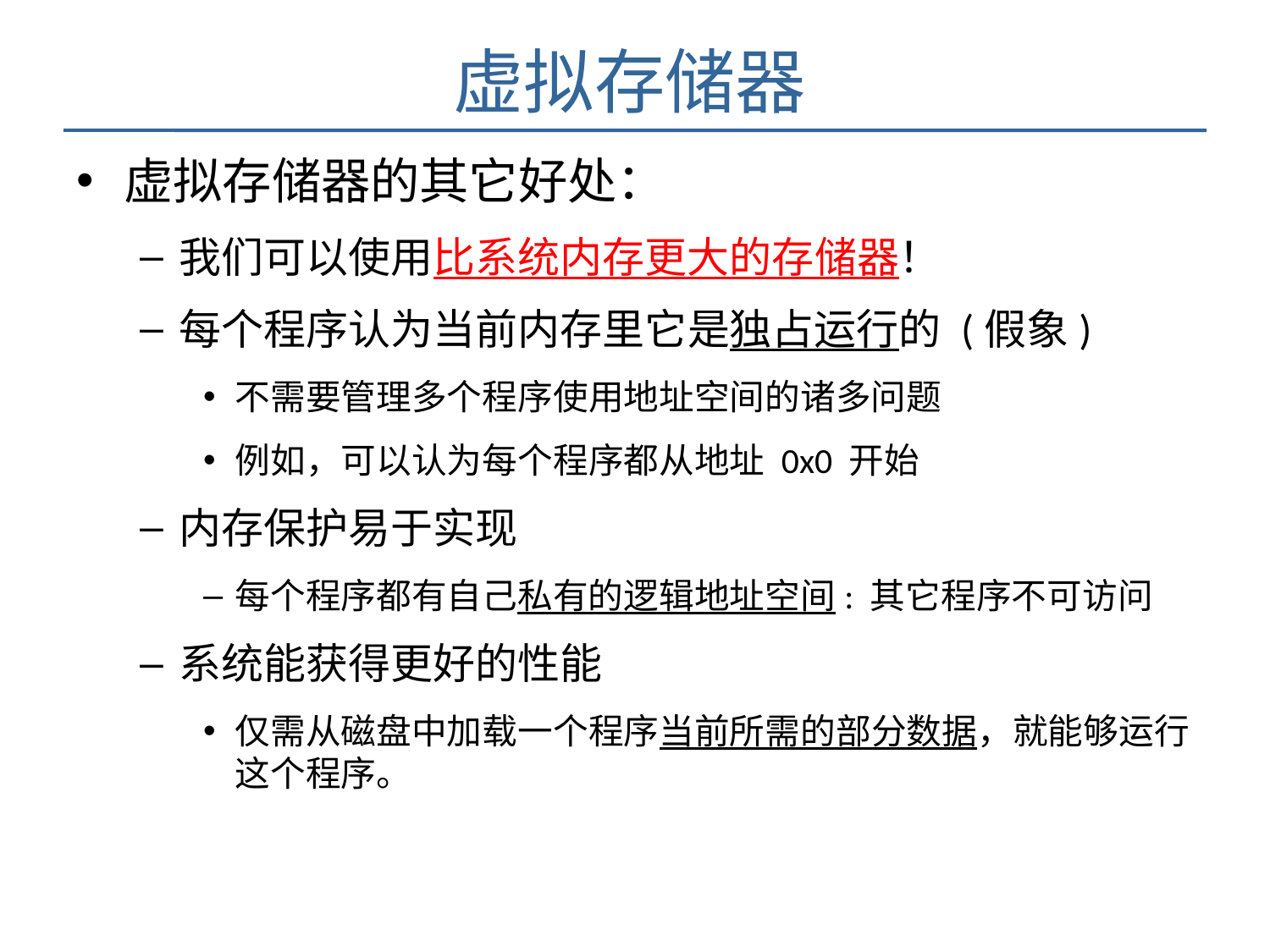

# 虚拟存储器
虚拟存储器的其它好处：
我们可以使用比系统内存更大的存储器！
每个程序认为当前内存里它是独占运行的 (假象)
不需要管理多个程序使用地址空间的诸多问题
例如，可以认为每个程序都从地址 0x0 开始
内存保护易于实现
每个程序都有自己私有的逻辑地址空间: 其它程序不可访问
系统能获得更好的性能
仅需从磁盘中加载一个程序当前所需的部分数据，就能够运行这个程序。